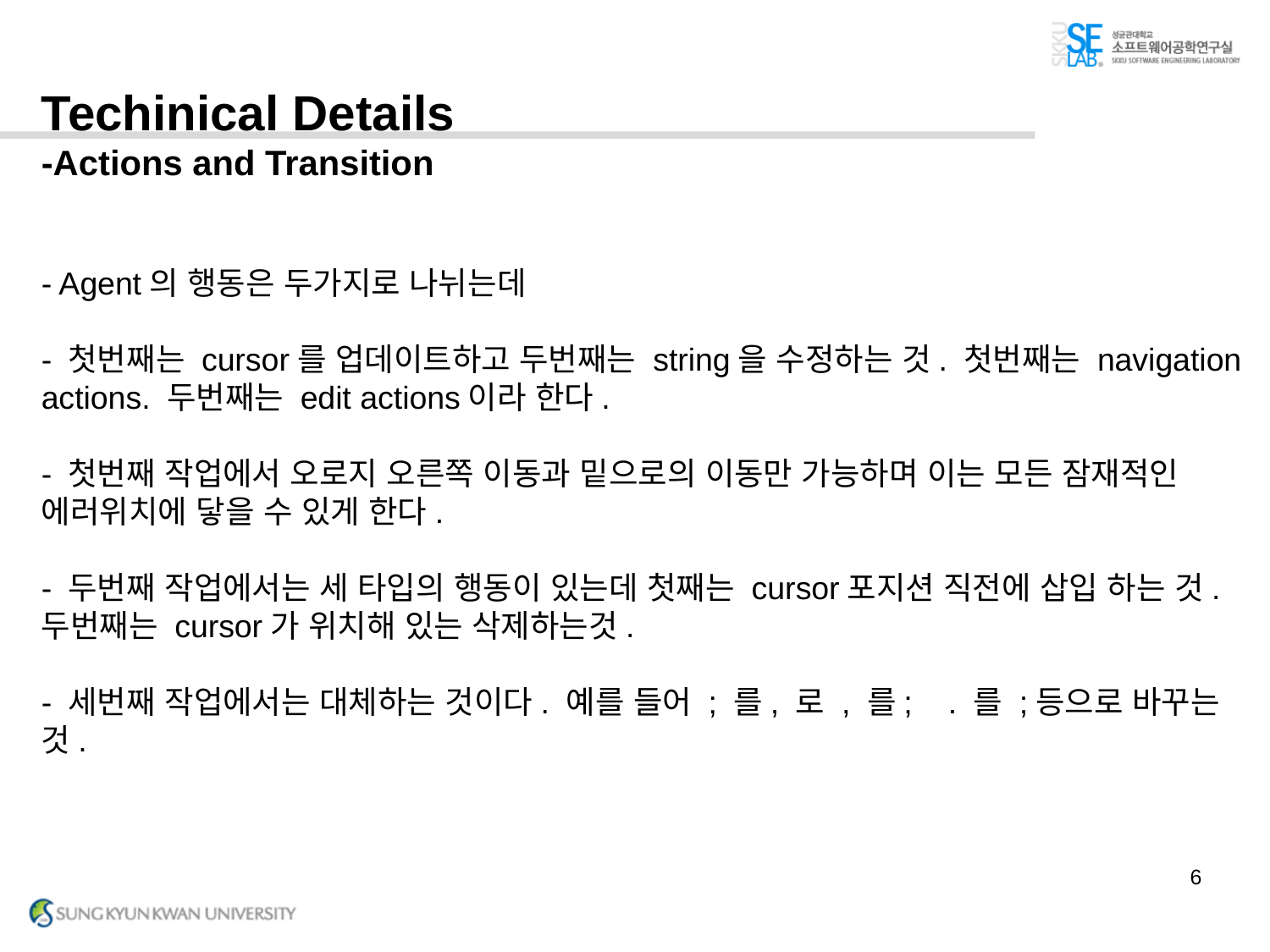

# Techinical Details -Actions and Transition

- Agent의 행동은 두가지로 나뉘는데

- 첫번째는 cursor를 업데이트하고 두번째는 string을 수정하는 것. 첫번째는 navigation actions. 두번째는 edit actions이라 한다.

- 첫번째 작업에서 오로지 오른쪽 이동과 밑으로의 이동만 가능하며 이는 모든 잠재적인 에러위치에 닿을 수 있게 한다.
- 두번째 작업에서는 세 타입의 행동이 있는데 첫째는 cursor포지션 직전에 삽입 하는 것. 두번째는 cursor가 위치해 있는 삭제하는것.

- 세번째 작업에서는 대체하는 것이다. 예를 들어 ; 를, 로 , 를;    . 를 ;등으로 바꾸는 것.
6